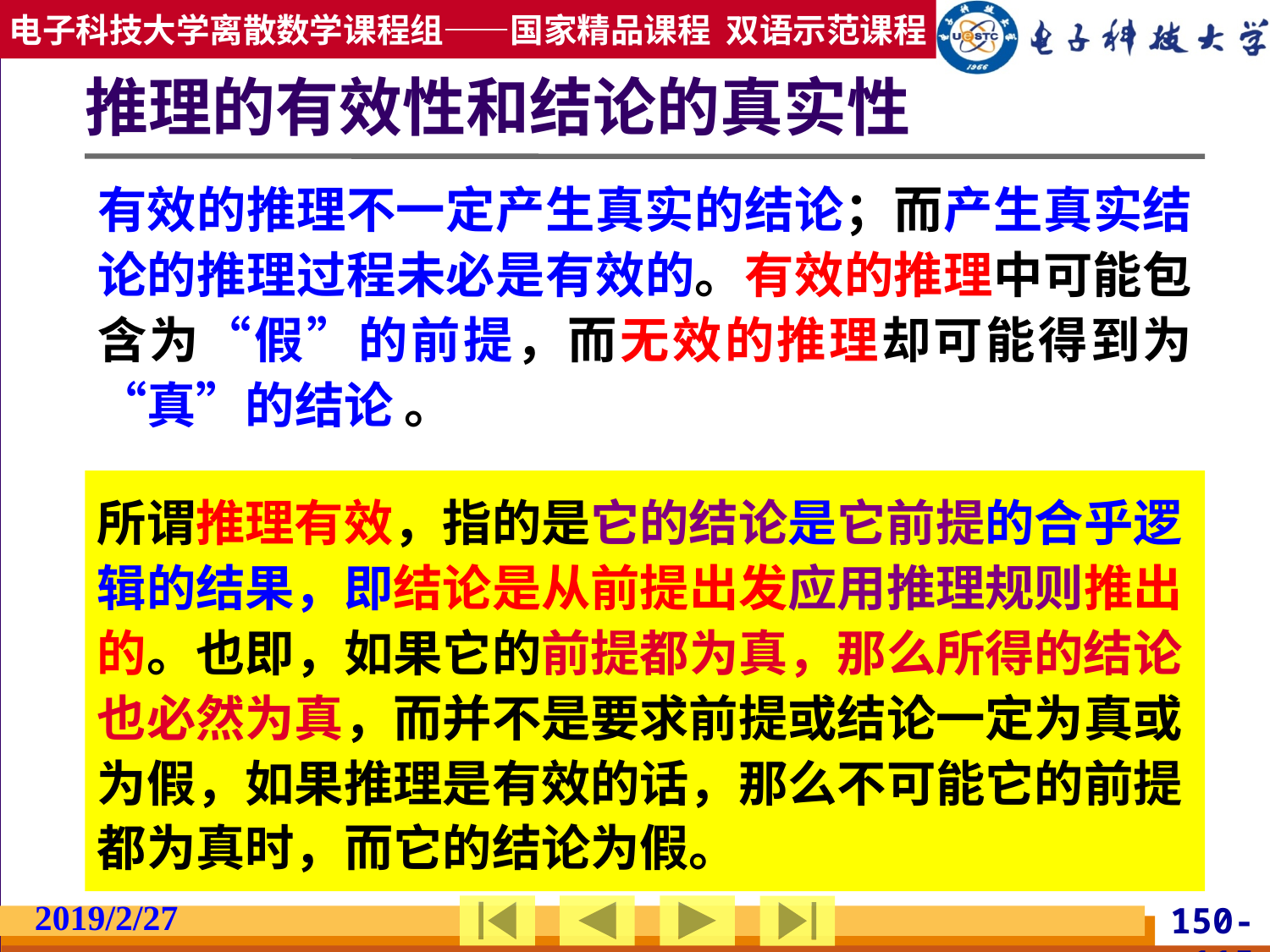

# 推理的有效性和结论的真实性
有效的推理不一定产生真实的结论；而产生真实结论的推理过程未必是有效的。有效的推理中可能包含为“假”的前提，而无效的推理却可能得到为“真”的结论 。
所谓推理有效，指的是它的结论是它前提的合乎逻辑的结果，即结论是从前提出发应用推理规则推出的。也即，如果它的前提都为真，那么所得的结论也必然为真，而并不是要求前提或结论一定为真或为假，如果推理是有效的话，那么不可能它的前提都为真时，而它的结论为假。
2019/2/27